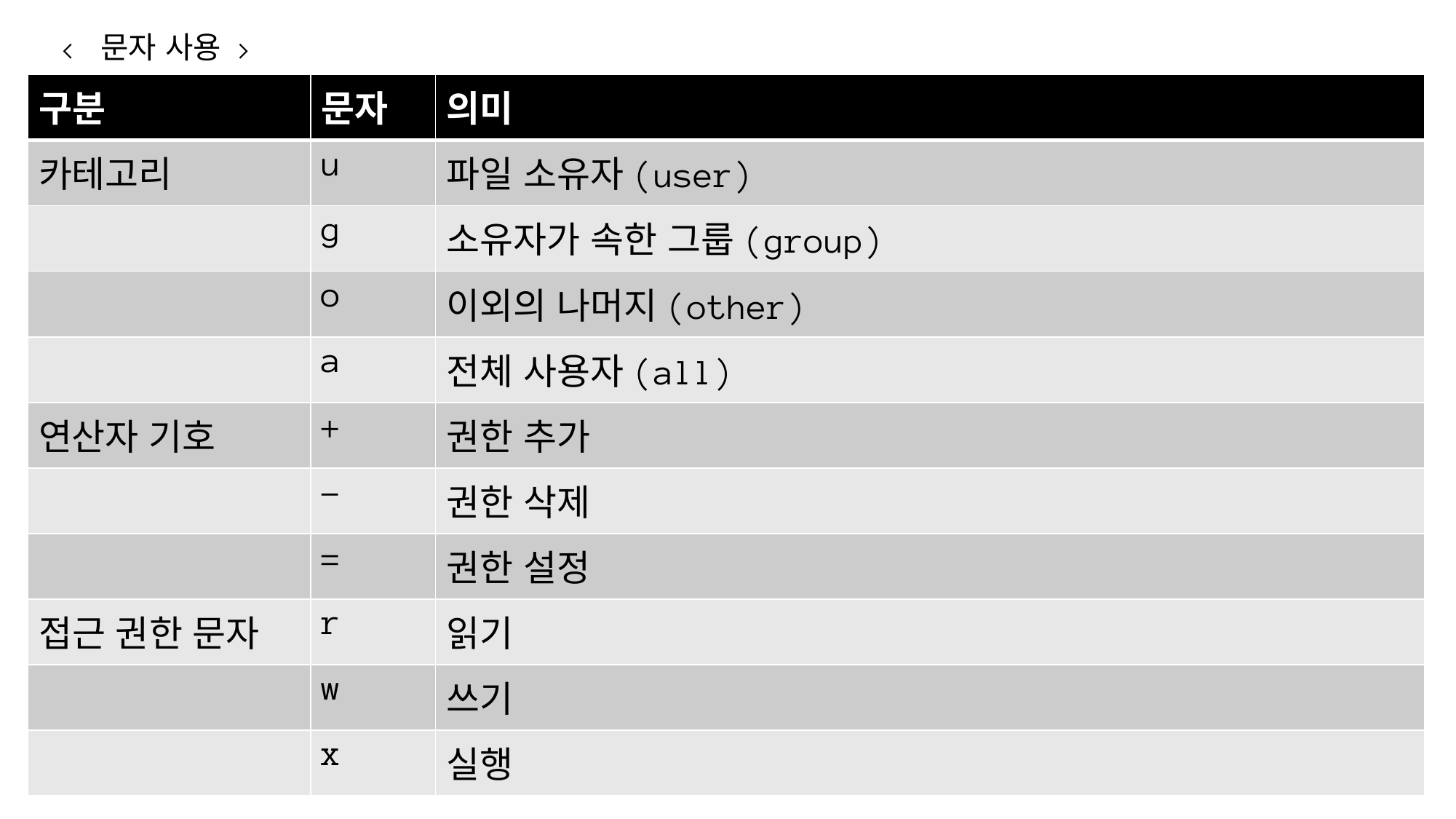

< 문자 사용 >

| 구분 | 문자 | 의미 |
| --- | --- | --- |
| 카테고리 | u | 파일 소유자(user) |
|  | g | 소유자가 속한 그룹(group) |
|  | o | 이외의 나머지(other) |
|  | a | 전체 사용자(all) |
| 연산자 기호 | + | 권한 추가 |
|  | - | 권한 삭제 |
|  | = | 권한 설정 |
| 접근 권한 문자 | r | 읽기 |
|  | w | 쓰기 |
|  | x | 실행 |